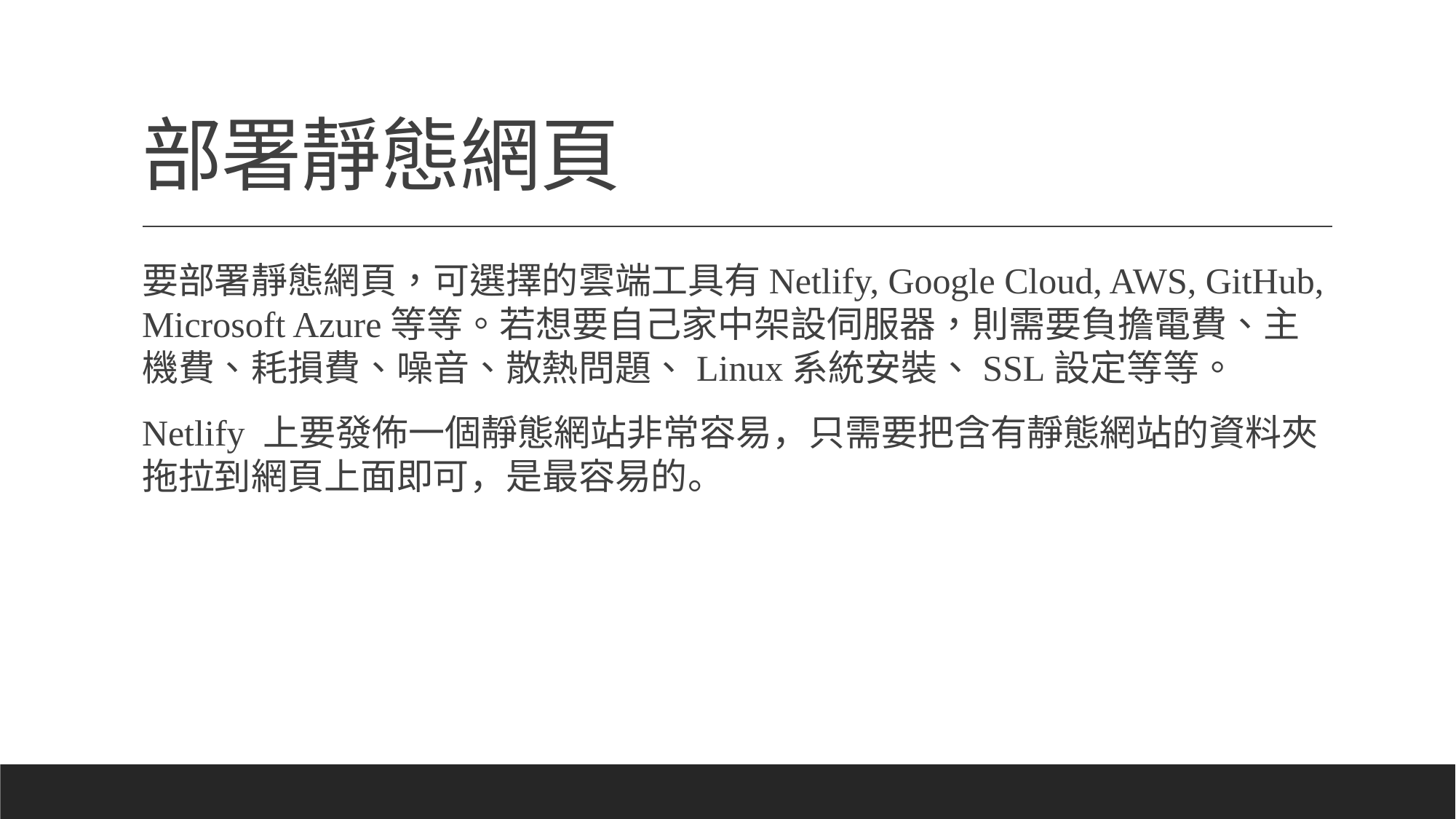

# 部署靜態網頁
要部署靜態網頁，可選擇的雲端工具有Netlify, Google Cloud, AWS, GitHub, Microsoft Azure等等。若想要自己家中架設伺服器，則需要負擔電費、主機費、耗損費、噪音、散熱問題、Linux系統安裝、SSL設定等等。
Netlify 上要發佈一個靜態網站非常容易，只需要把含有靜態網站的資料夾拖拉到網頁上面即可，是最容易的。